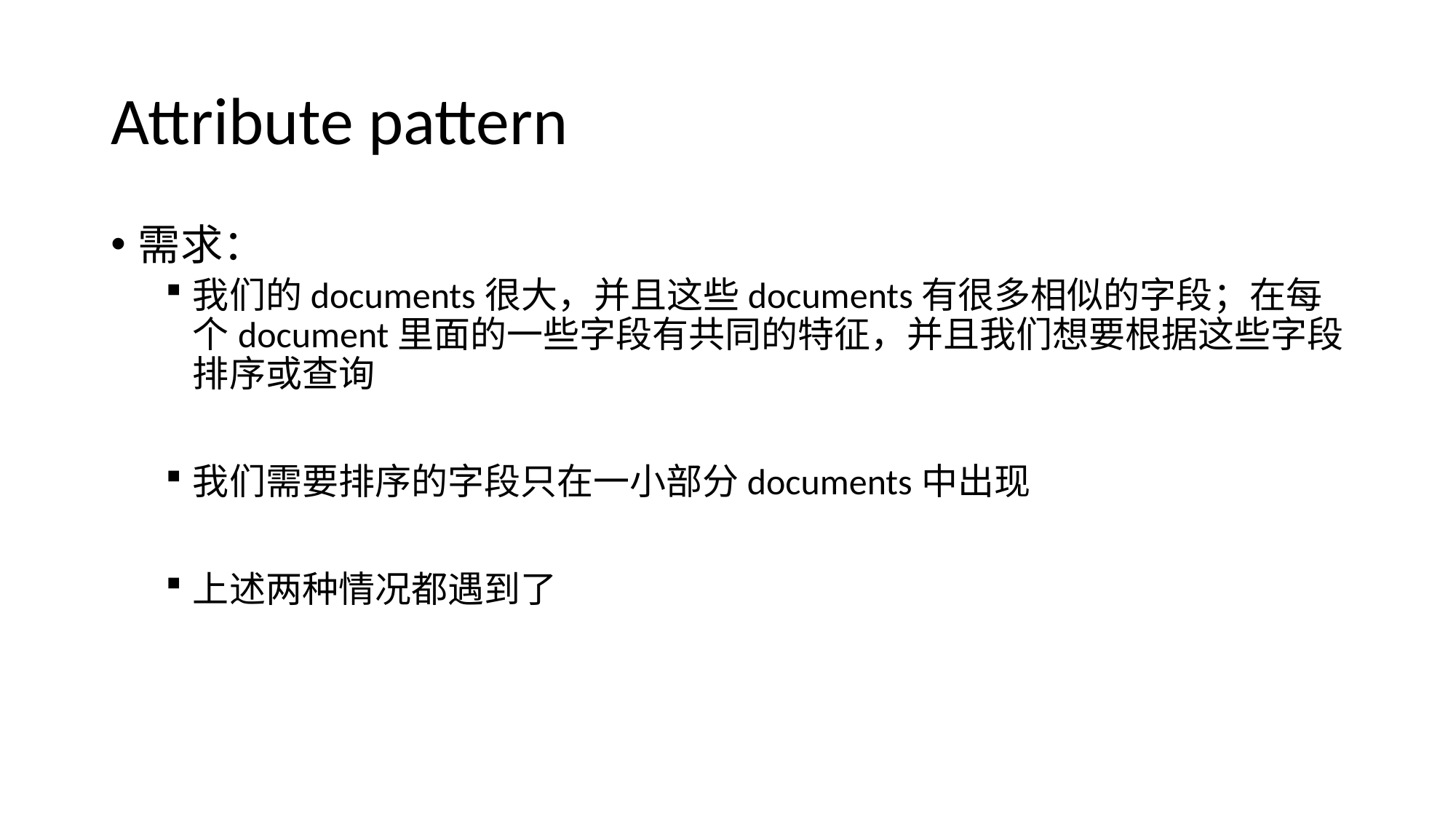

# Attribute pattern
需求：
我们的documents很大，并且这些documents有很多相似的字段；在每个document里面的一些字段有共同的特征，并且我们想要根据这些字段排序或查询

我们需要排序的字段只在一小部分documents中出现

上述两种情况都遇到了